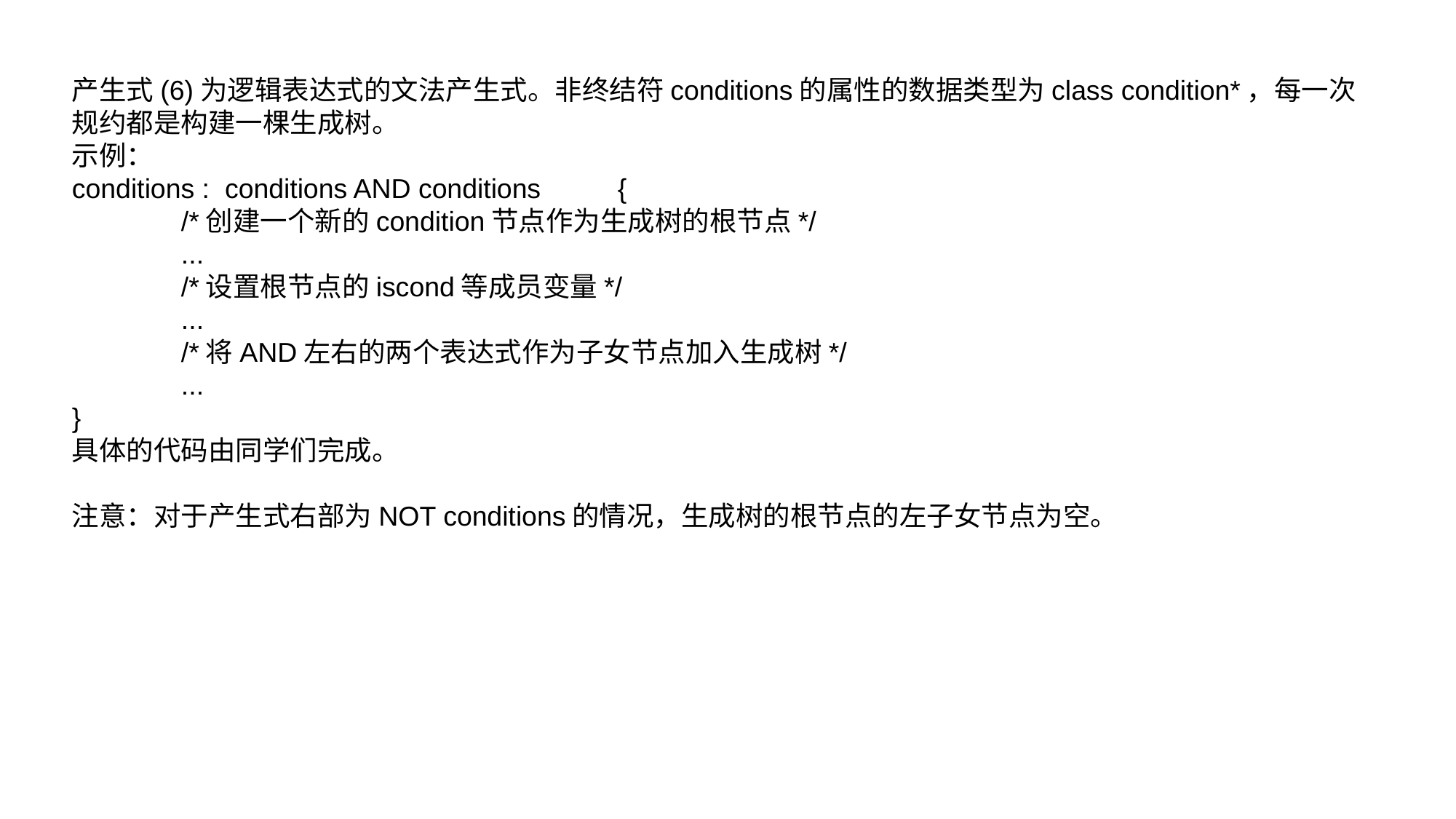

产生式(6)为逻辑表达式的文法产生式。非终结符conditions的属性的数据类型为class condition*，每一次规约都是构建一棵生成树。
示例：
conditions :  conditions AND conditions	{
	/*创建一个新的condition节点作为生成树的根节点*/
	...
	/*设置根节点的iscond等成员变量*/
	...
	/*将AND左右的两个表达式作为子女节点加入生成树*/
	...
}
具体的代码由同学们完成。

注意：对于产生式右部为NOT conditions的情况，生成树的根节点的左子女节点为空。